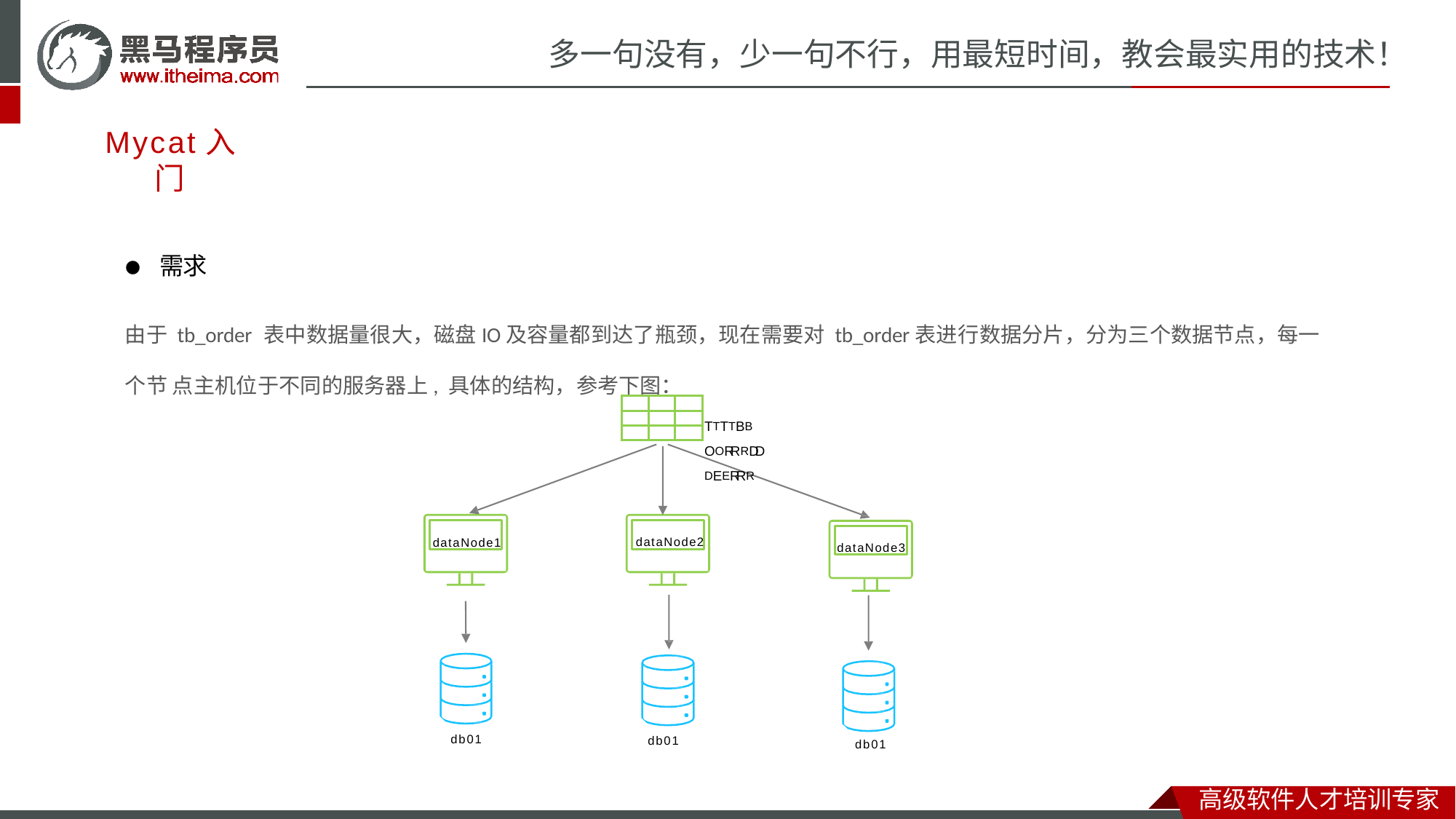

# 多一句没有，少一句不行，用最短时间，教会最实用的技术！

Mycat入门

⚫	需求
由于tb_order 表中数据量很大，磁盘IO及容量都到达了瓶颈，现在需要对 tb_order表进行数据分片，分为三个数据节点，每一个节 点主机位于不同的服务器上, 具体的结构，参考下图：
|  |  |  |
| --- | --- | --- |
|  |  |  |
|  |  |  |
TTTTBB OORRRDDDEERRR

dataNode1
dataNode2
dataNode3

db01
db01
db01
高级软件人才培训专家